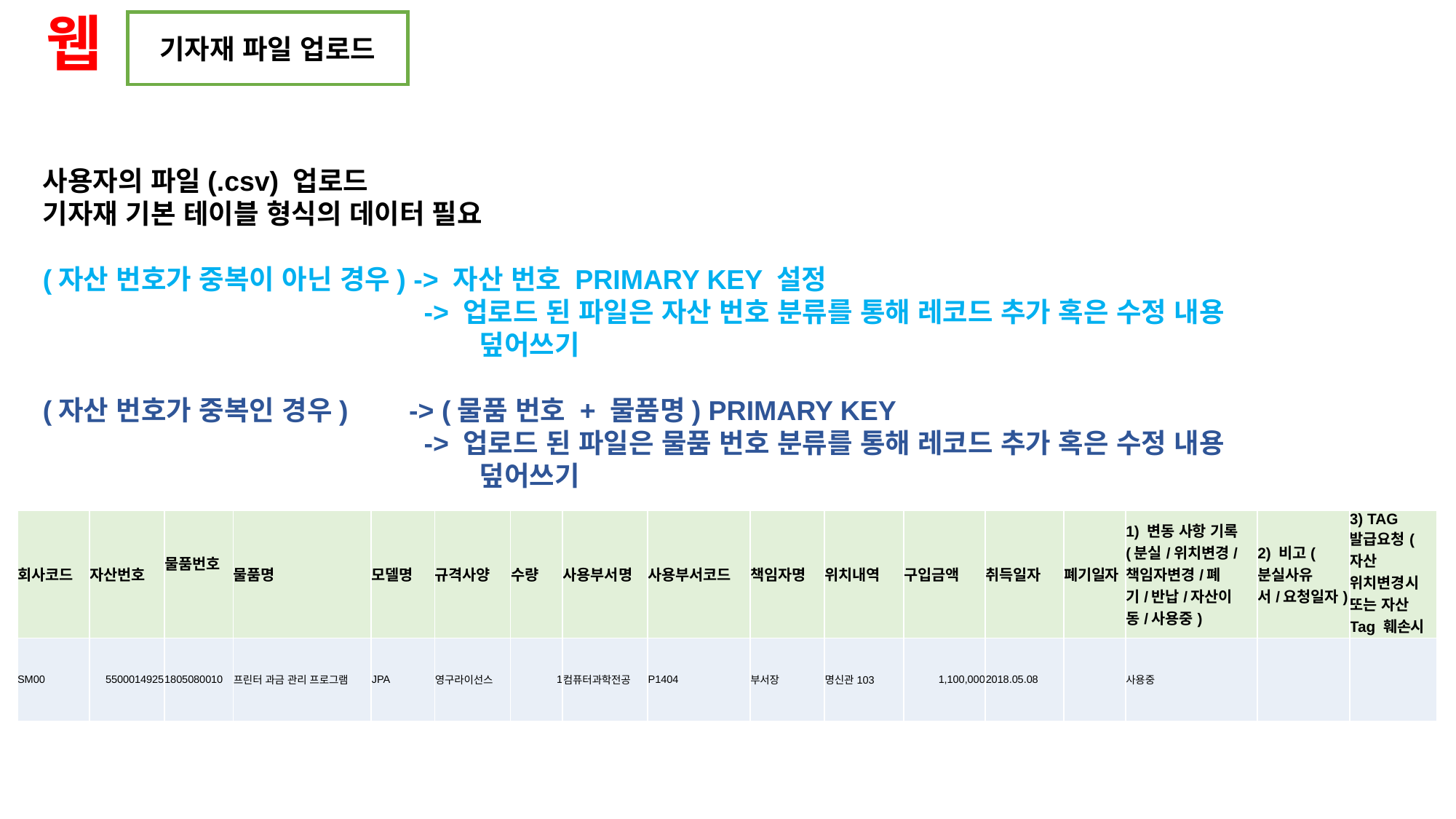

웹
기자재 파일 업로드
사용자의 파일(.csv) 업로드
기자재 기본 테이블 형식의 데이터 필요

(자산 번호가 중복이 아닌 경우) -> 자산 번호 PRIMARY KEY 설정
			       -> 업로드 된 파일은 자산 번호 분류를 통해 레코드 추가 혹은 수정 내용
				덮어쓰기

(자산 번호가 중복인 경우)        -> (물품 번호 + 물품명) PRIMARY KEY
			       -> 업로드 된 파일은 물품 번호 분류를 통해 레코드 추가 혹은 수정 내용
				덮어쓰기

| 회사코드 | 자산번호 | 물품번호 | 물품명 | 모델명 | 규격사양 | 수량 | 사용부서명 | 사용부서코드 | 책임자명 | 위치내역 | 구입금액 | 취득일자 | 폐기일자 | 1) 변동 사항 기록(분실/위치변경/책임자변경/폐기/반납/자산이동/사용중) | 2) 비고(분실사유서/요청일자) | 3) TAG 발급요청(자산 위치변경시 또는 자산Tag 훼손시[요청]) |
| --- | --- | --- | --- | --- | --- | --- | --- | --- | --- | --- | --- | --- | --- | --- | --- | --- |
| SM00 | 5500014925 | 1805080010 | 프린터 과금 관리 프로그램 | JPA | 영구라이선스 | 1 | 컴퓨터과학전공 | P1404 | 부서장 | 명신관103 | 1,100,000 | 2018.05.08 |  | 사용중 |  |  |